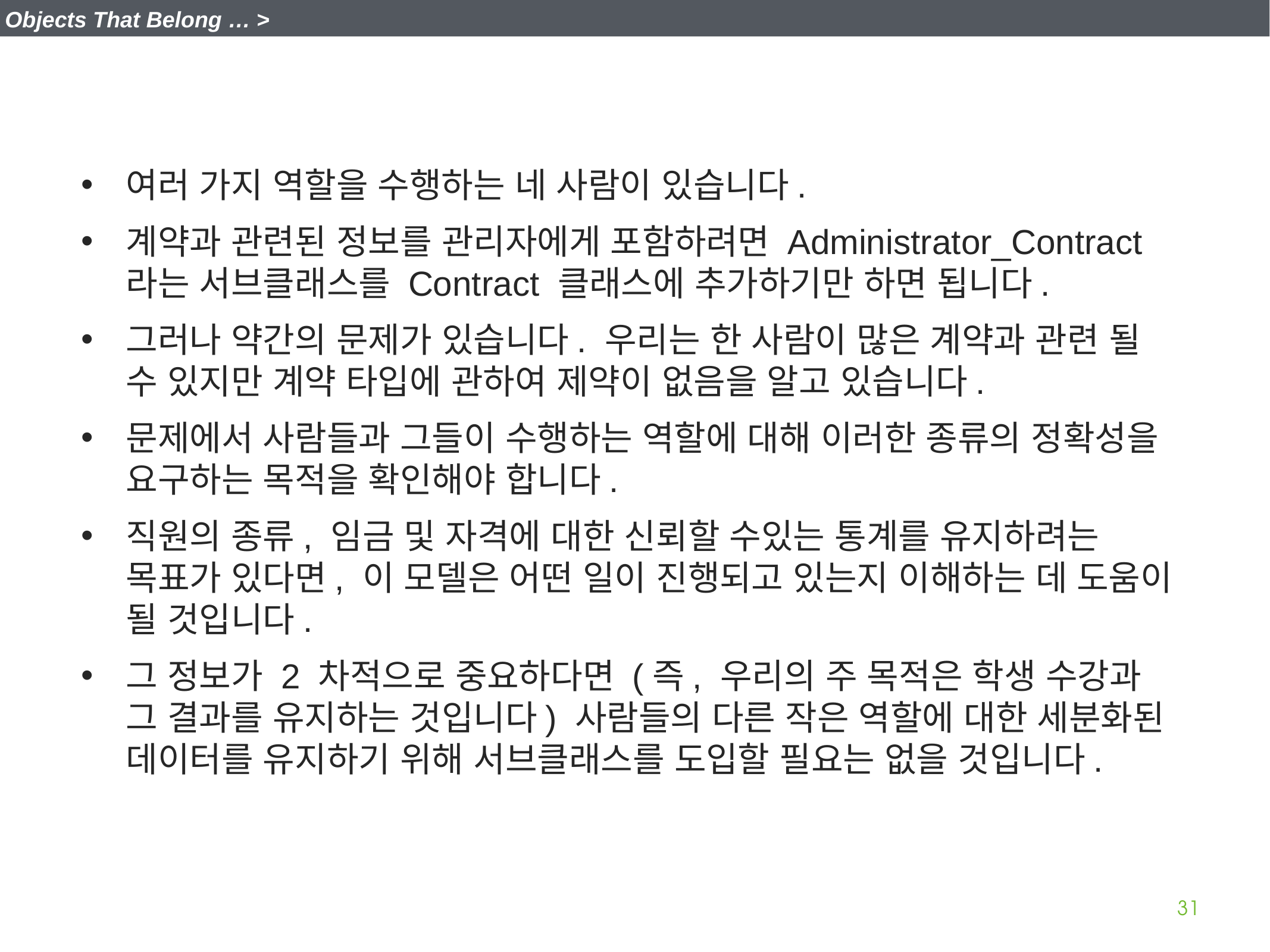

Objects That Belong … >
여러 가지 역할을 수행하는 네 사람이 있습니다.
계약과 관련된 정보를 관리자에게 포함하려면 Administrator_Contract라는 서브클래스를 Contract 클래스에 추가하기만 하면 됩니다.
그러나 약간의 문제가 있습니다. 우리는 한 사람이 많은 계약과 관련 될 수 있지만 계약 타입에 관하여 제약이 없음을 알고 있습니다.
문제에서 사람들과 그들이 수행하는 역할에 대해 이러한 종류의 정확성을 요구하는 목적을 확인해야 합니다.
직원의 종류, 임금 및 자격에 대한 신뢰할 수있는 통계를 유지하려는 목표가 있다면, 이 모델은 어떤 일이 진행되고 있는지 이해하는 데 도움이 될 것입니다.
그 정보가 2 차적으로 중요하다면 (즉, 우리의 주 목적은 학생 수강과 그 결과를 유지하는 것입니다) 사람들의 다른 작은 역할에 대한 세분화된 데이터를 유지하기 위해 서브클래스를 도입할 필요는 없을 것입니다.
31